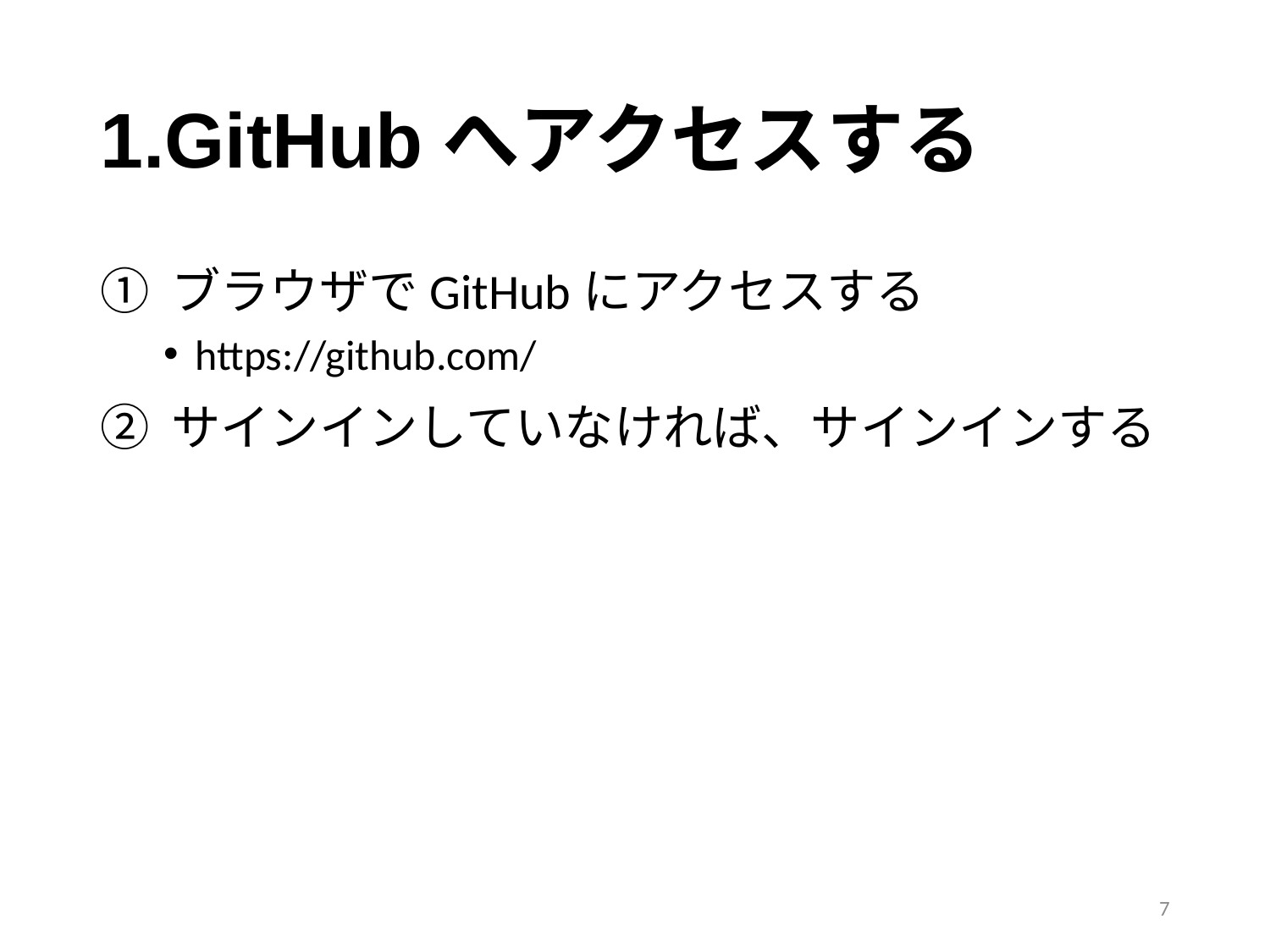

# 1.GitHubへアクセスする
ブラウザでGitHubにアクセスする
https://github.com/
サインインしていなければ、サインインする

7